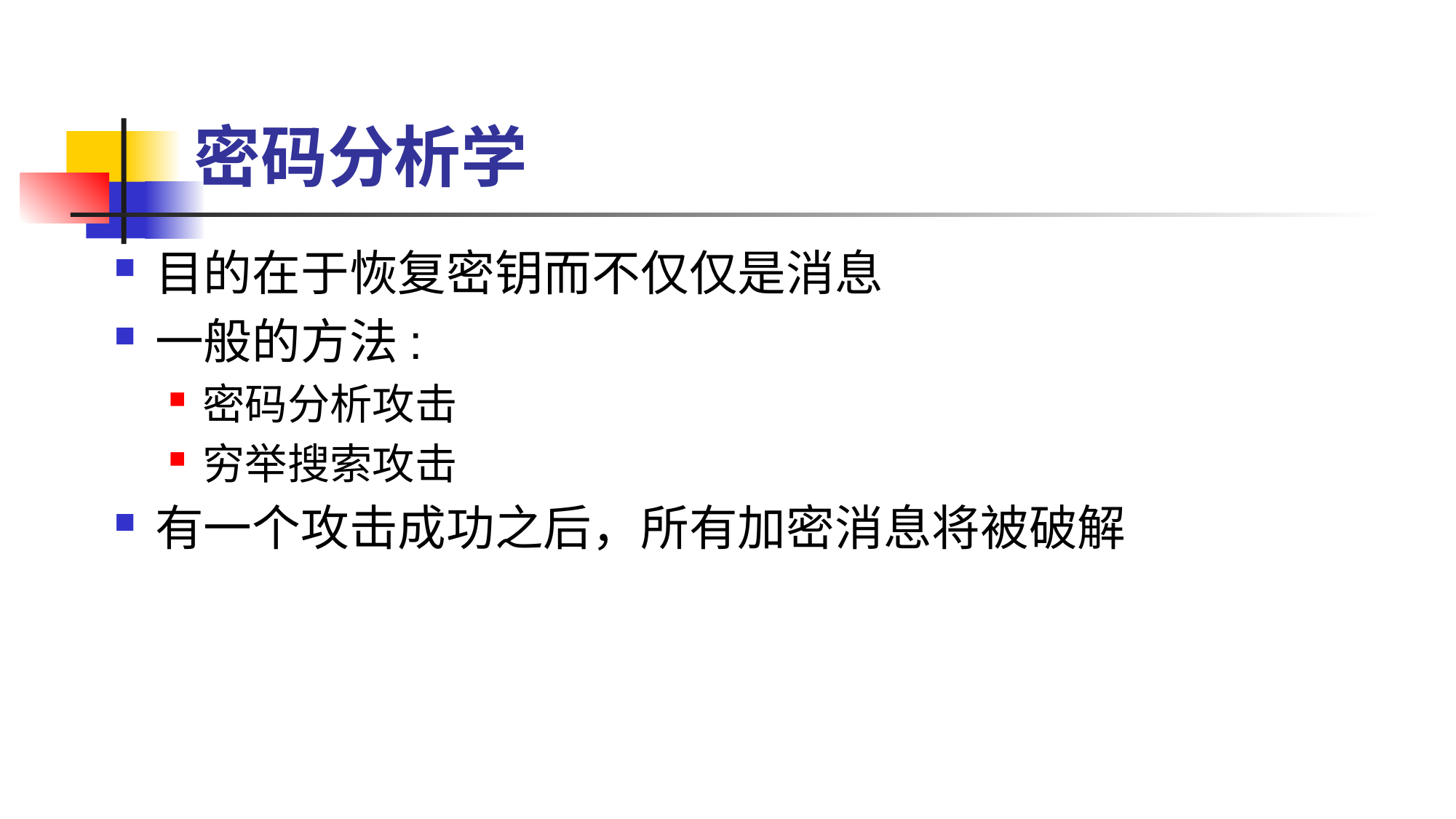

# 密码分析学
目的在于恢复密钥而不仅仅是消息
一般的方法:
密码分析攻击
穷举搜索攻击
有一个攻击成功之后，所有加密消息将被破解